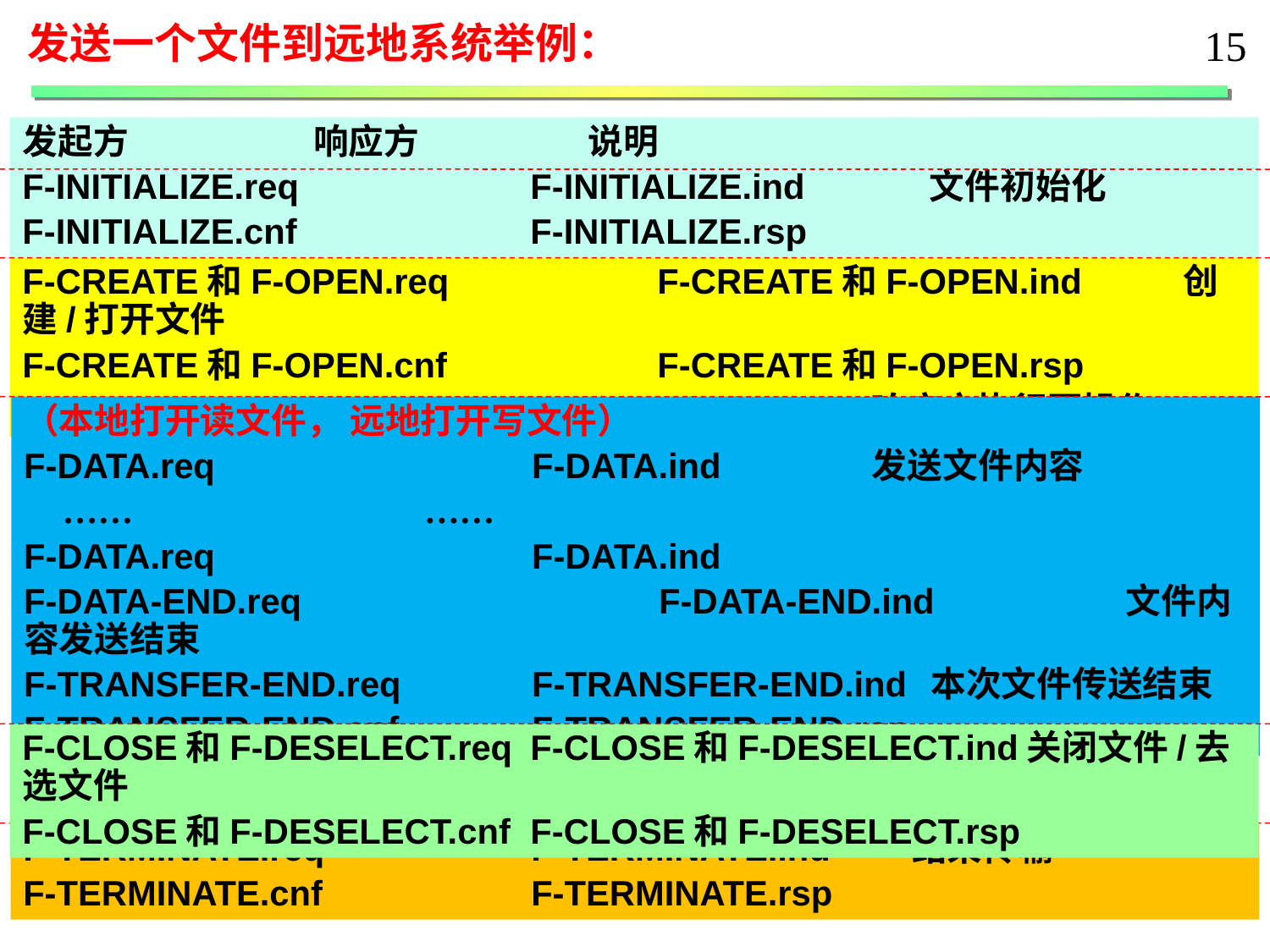

15
发送一个文件到远地系统举例：

发起方                       响应方                     说明
F-INITIALIZE.req		F-INITIALIZE.ind	 文件初始化
F-INITIALIZE.cnf		F-INITIALIZE.rsp

F-CREATE和F-OPEN.req		F-CREATE和F-OPEN.ind	 创建/打开文件
F-CREATE和F-OPEN.cnf		F-CREATE和F-OPEN.rsp
F-WRITE.req			F-WRITE.ind	        响应方执行写操作

（本地打开读文件， 远地打开写文件）
F-DATA.req			F-DATA.ind	        发送文件内容
    ……			  ……
F-DATA.req			F-DATA.ind
F-DATA-END.req			F-DATA-END.ind	        文件内容发送结束
F-TRANSFER-END.req		F-TRANSFER-END.ind	 本次文件传送结束
F-TRANSFER-END.cnf		F-TRANSFER-END.rsp

F-CLOSE和F-DESELECT.req	F-CLOSE和F-DESELECT.ind关闭文件/去选文件
F-CLOSE和F-DESELECT.cnf	F-CLOSE和F-DESELECT.rsp

F-TERMINATE.req		F-TERMINATE.ind	结束传输
F-TERMINATE.cnf		F-TERMINATE.rsp